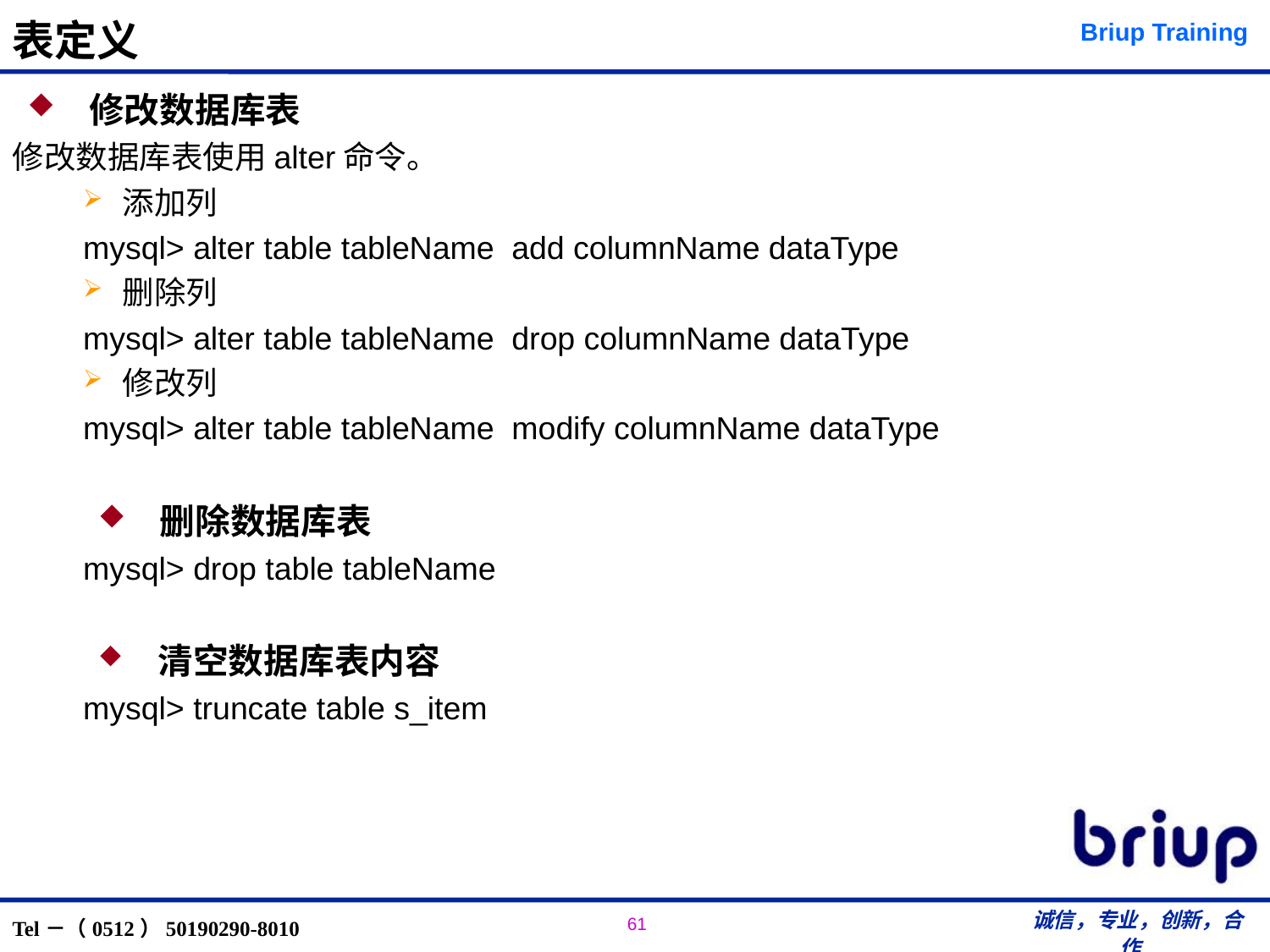

# 表定义
 修改数据库表
修改数据库表使用alter命令。
添加列
mysql> alter table tableName  add columnName dataType
删除列
mysql> alter table tableName  drop columnName dataType
修改列
mysql> alter table tableName  modify columnName dataType

 删除数据库表
mysql> drop table tableName

 清空数据库表内容
mysql> truncate table s_item